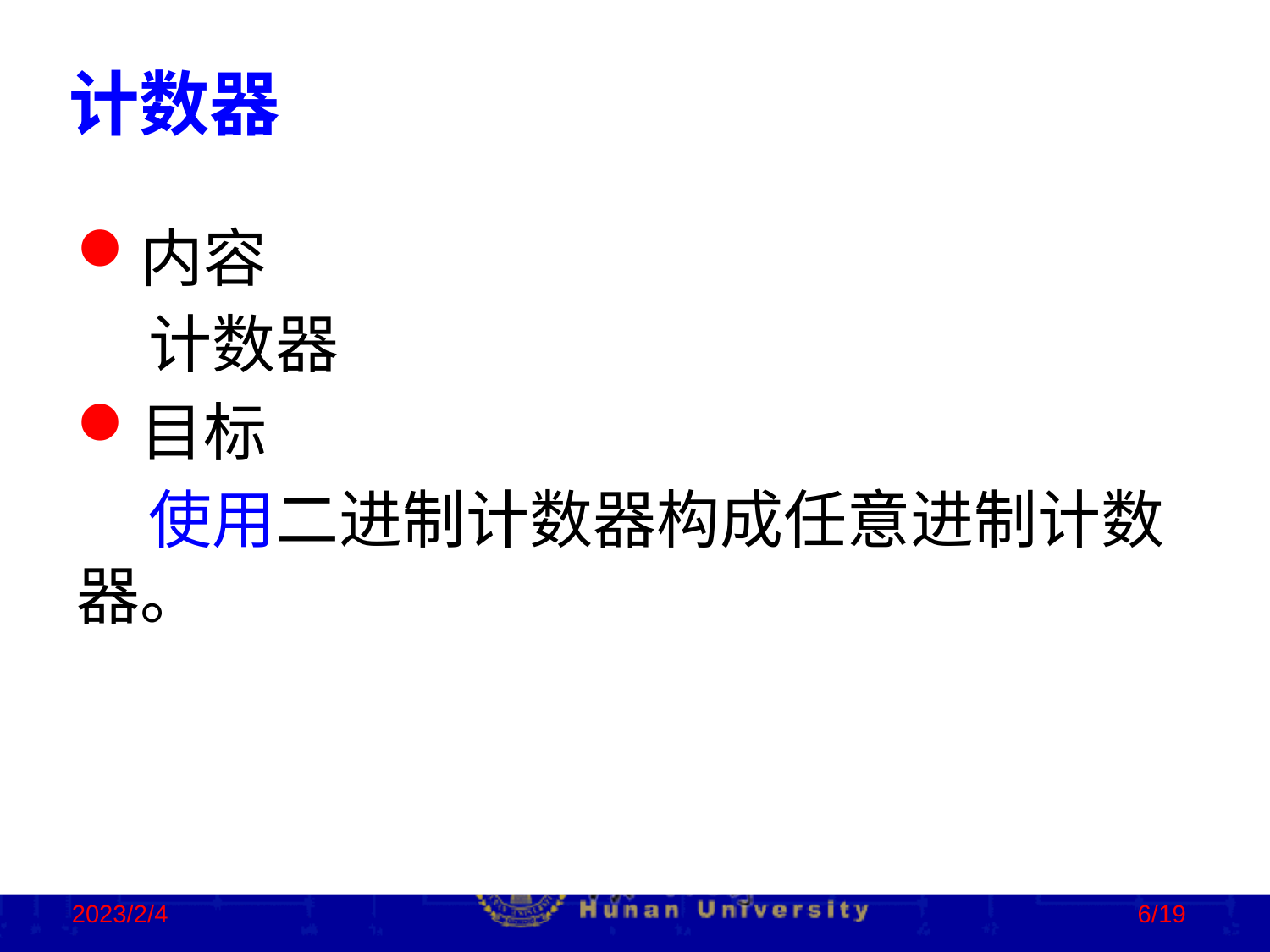

计数器
内容
    计数器
目标
    使用二进制计数器构成任意进制计数器。
2023/2/4
6/19